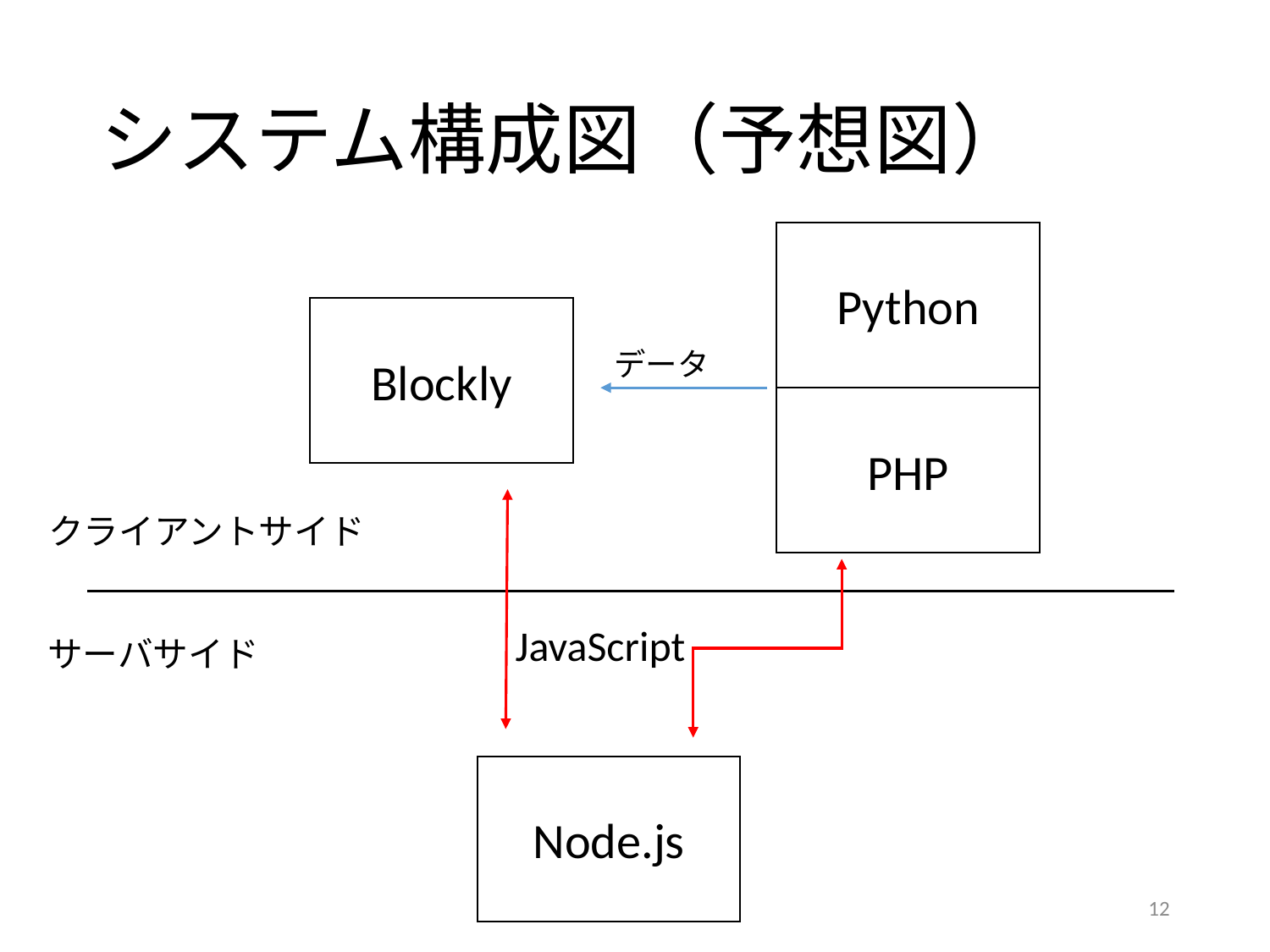

# システム構成図（予想図）
Python
Blockly
データ
PHP
クライアントサイド
JavaScript
サーバサイド
Node.js
12